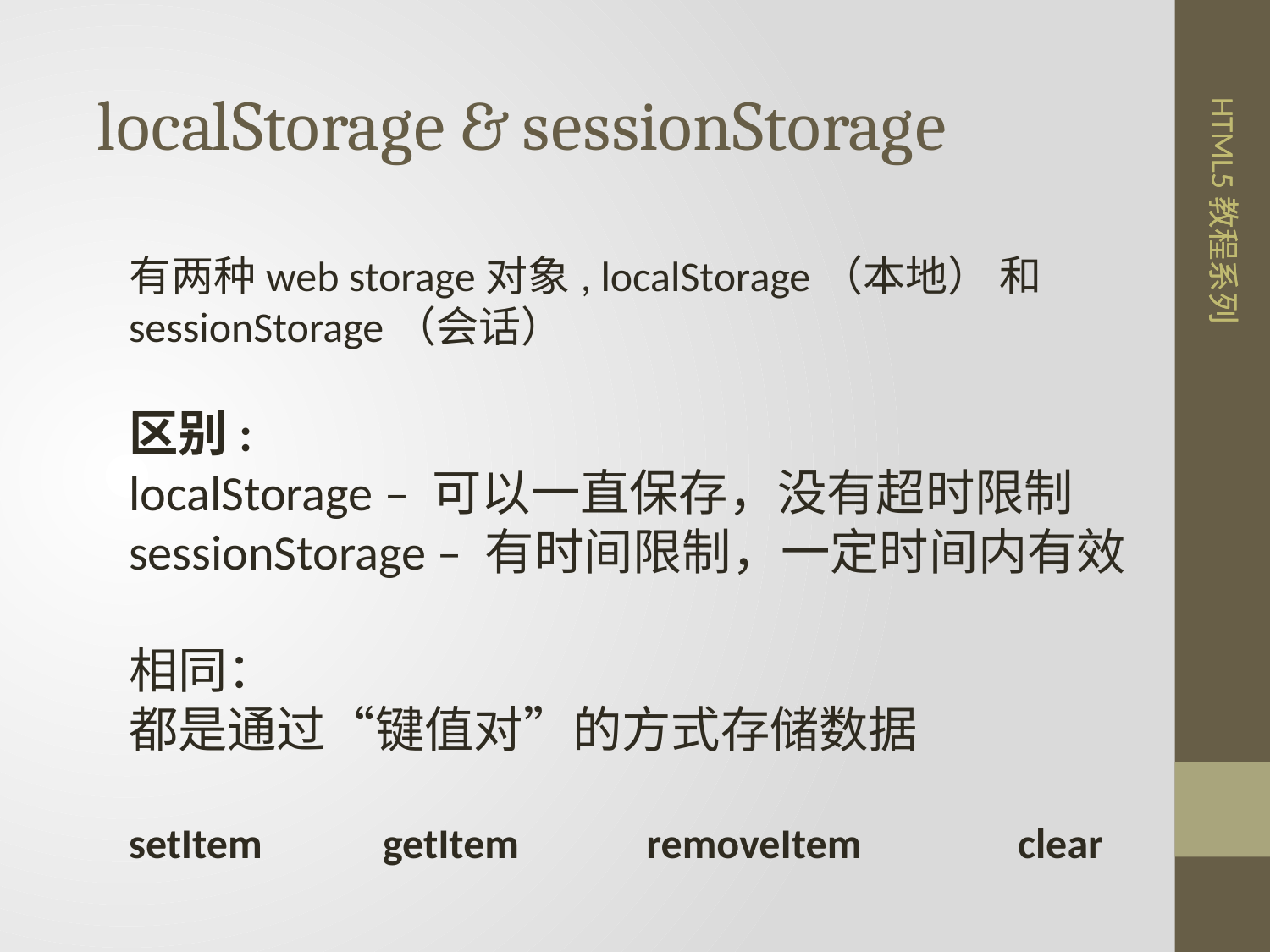

# localStorage & sessionStorage
有两种web storage对象, localStorage（本地） 和 sessionStorage（会话）

区别:
localStorage – 可以一直保存，没有超时限制sessionStorage – 有时间限制，一定时间内有效

相同：
都是通过“键值对”的方式存储数据

setItem 	getItem	 removeItem 		clear